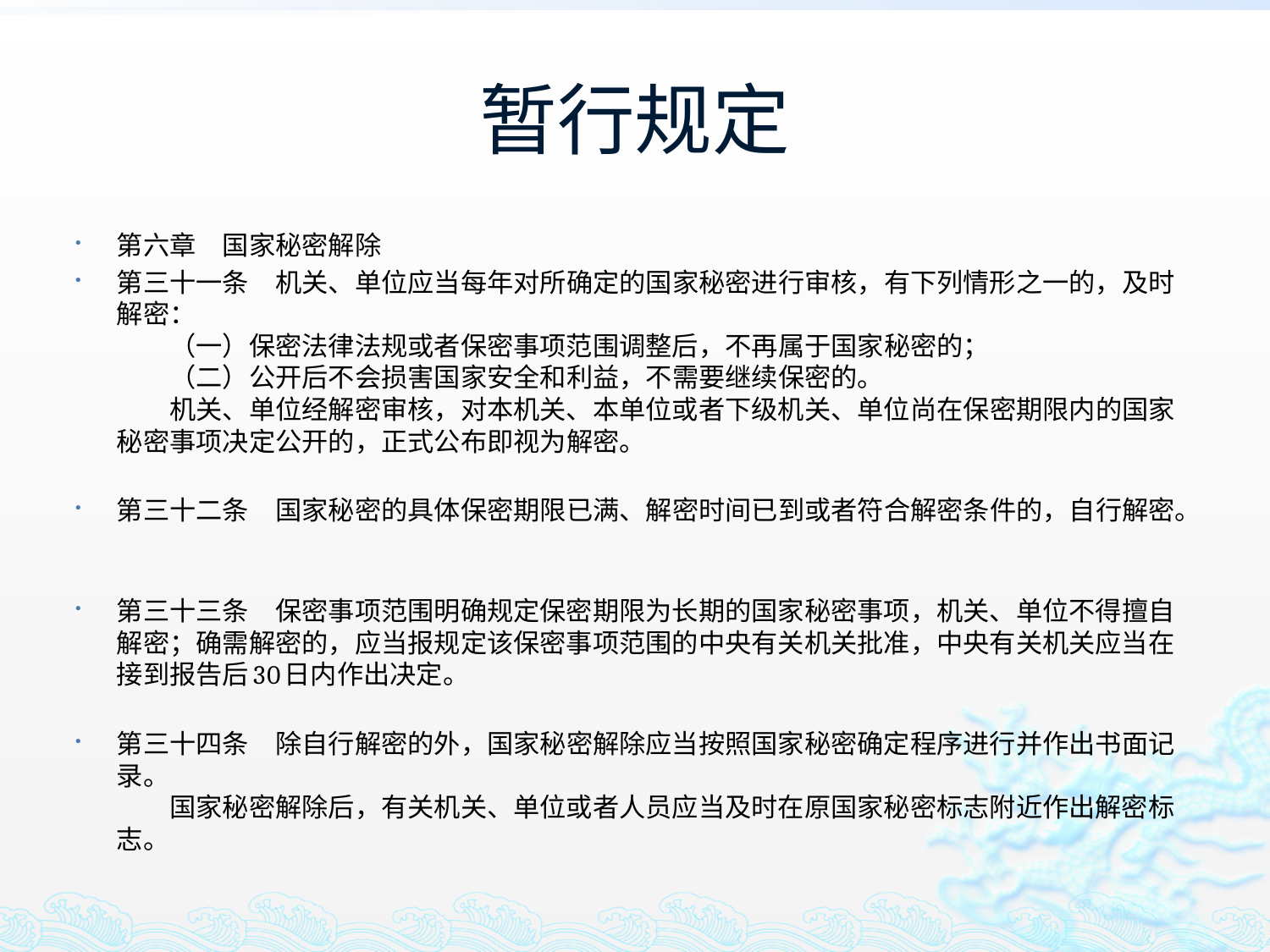

# 暂行规定
第六章　国家秘密解除
第三十一条　机关、单位应当每年对所确定的国家秘密进行审核，有下列情形之一的，及时解密：
　　（一）保密法律法规或者保密事项范围调整后，不再属于国家秘密的；
　　（二）公开后不会损害国家安全和利益，不需要继续保密的。
　　机关、单位经解密审核，对本机关、本单位或者下级机关、单位尚在保密期限内的国家秘密事项决定公开的，正式公布即视为解密。
第三十二条　国家秘密的具体保密期限已满、解密时间已到或者符合解密条件的，自行解密。
第三十三条　保密事项范围明确规定保密期限为长期的国家秘密事项，机关、单位不得擅自解密；确需解密的，应当报规定该保密事项范围的中央有关机关批准，中央有关机关应当在接到报告后30日内作出决定。
第三十四条　除自行解密的外，国家秘密解除应当按照国家秘密确定程序进行并作出书面记录。
　　国家秘密解除后，有关机关、单位或者人员应当及时在原国家秘密标志附近作出解密标志。